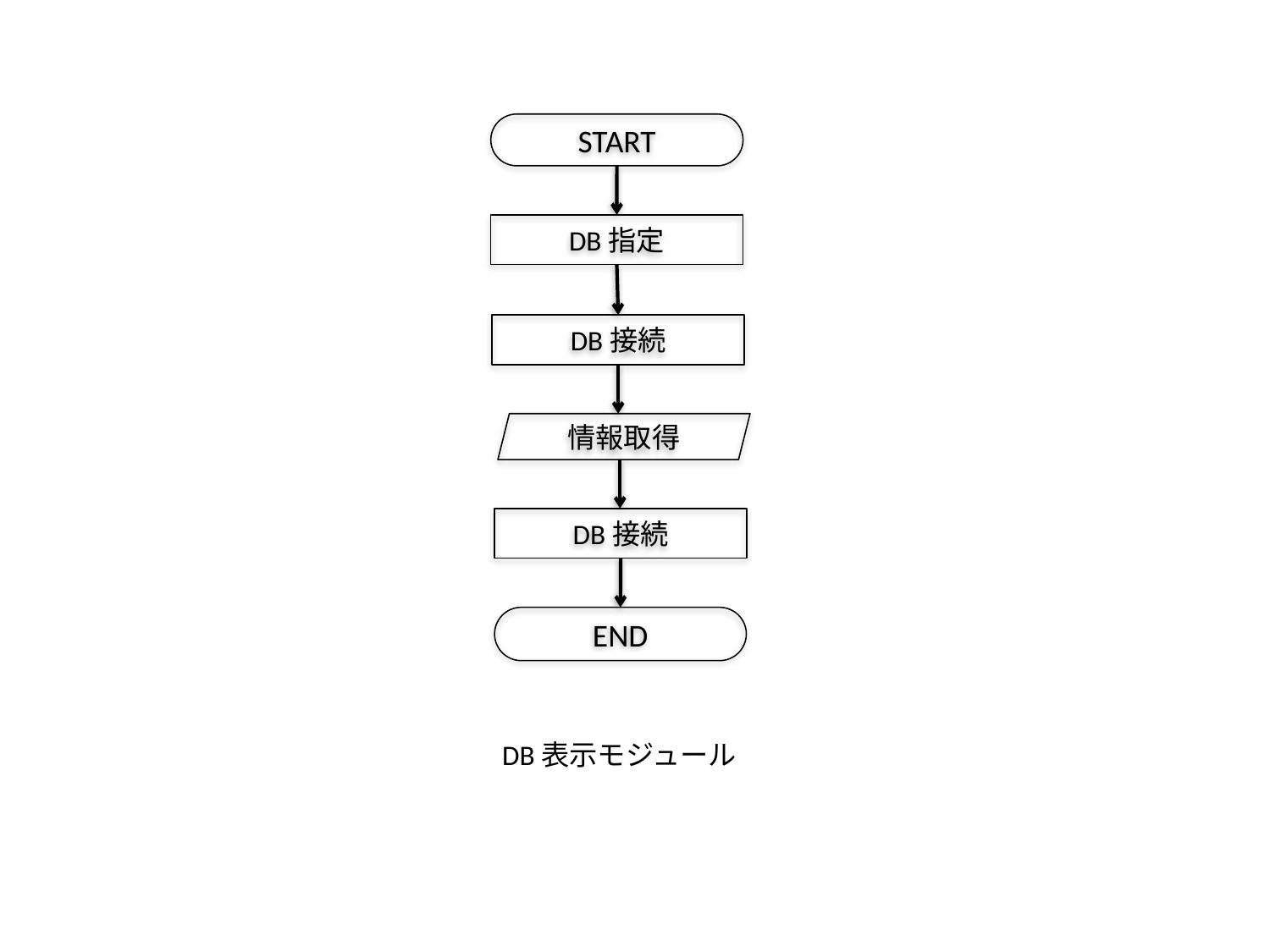

START
DB指定
DB接続
情報取得
DB接続
END
DB表示モジュール